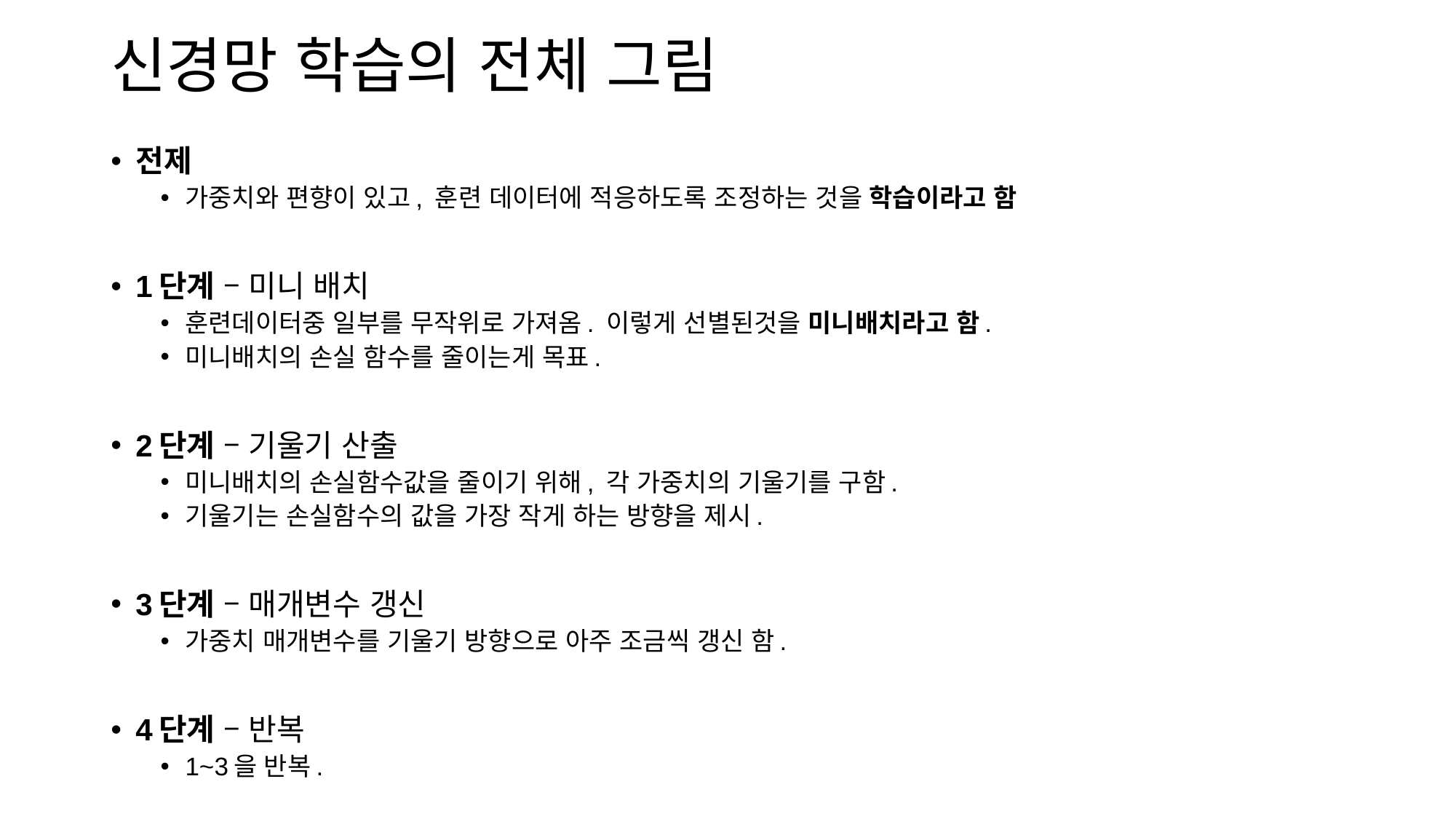

# 신경망 학습의 전체 그림
전제
가중치와 편향이 있고, 훈련 데이터에 적응하도록 조정하는 것을 학습이라고 함

1단계 – 미니 배치
훈련데이터중 일부를 무작위로 가져옴. 이렇게 선별된것을 미니배치라고 함.
미니배치의 손실 함수를 줄이는게 목표.

2단계 – 기울기 산출
미니배치의 손실함수값을 줄이기 위해, 각 가중치의 기울기를 구함.
기울기는 손실함수의 값을 가장 작게 하는 방향을 제시.

3단계 – 매개변수 갱신
가중치 매개변수를 기울기 방향으로 아주 조금씩 갱신 함.

4단계 – 반복
1~3을 반복.